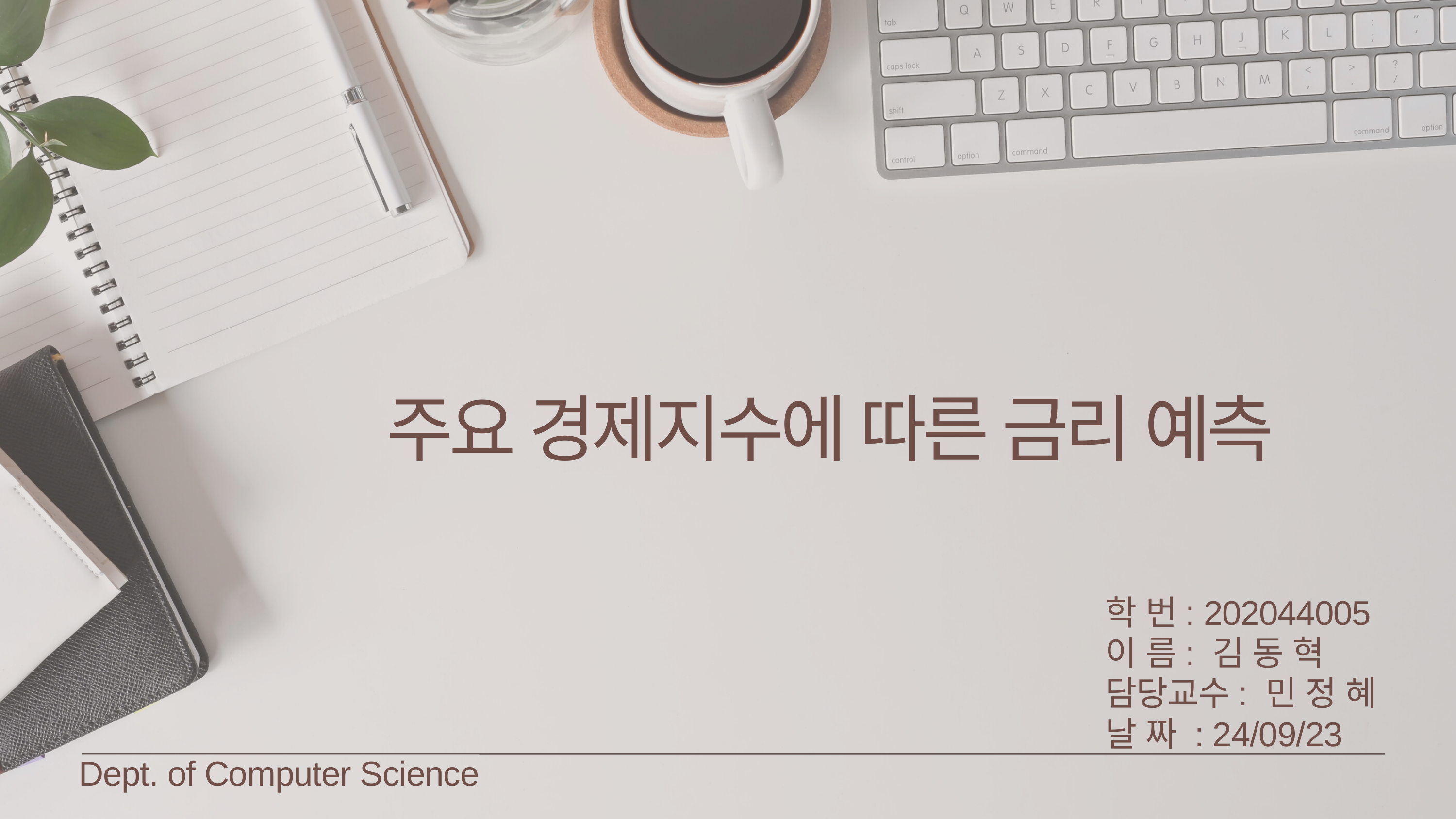

주요 경제지수에 따른 금리 예측
학 번: 202044005
이 름: 김 동 혁
담당교수: 민 정 혜
날 짜 : 24/09/23
Dept. of Computer Science